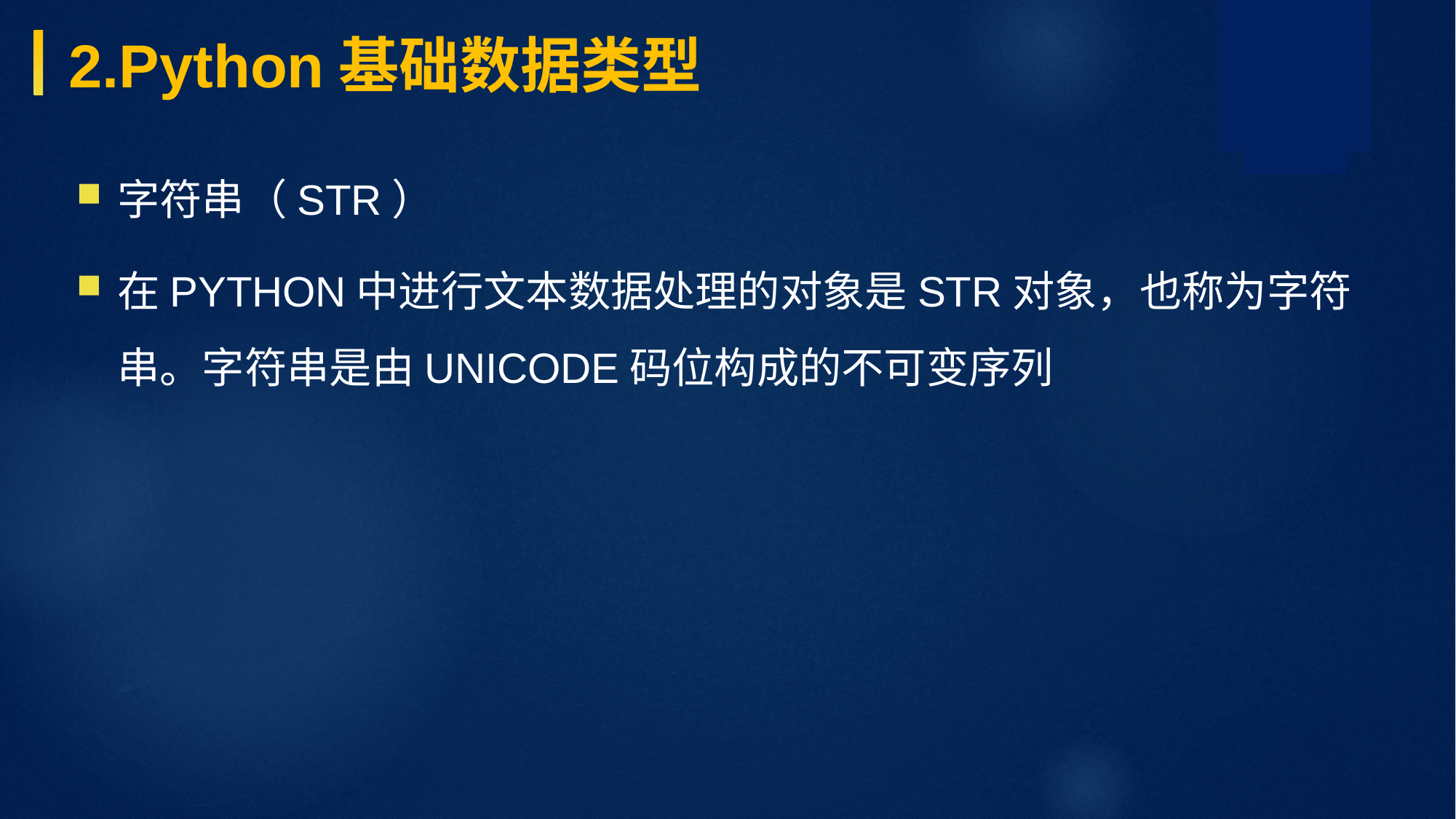

2.Python基础数据类型
字符串（str）
在Python中进行文本数据处理的对象是str对象，也称为字符串。字符串是由Unicode码位构成的不可变序列